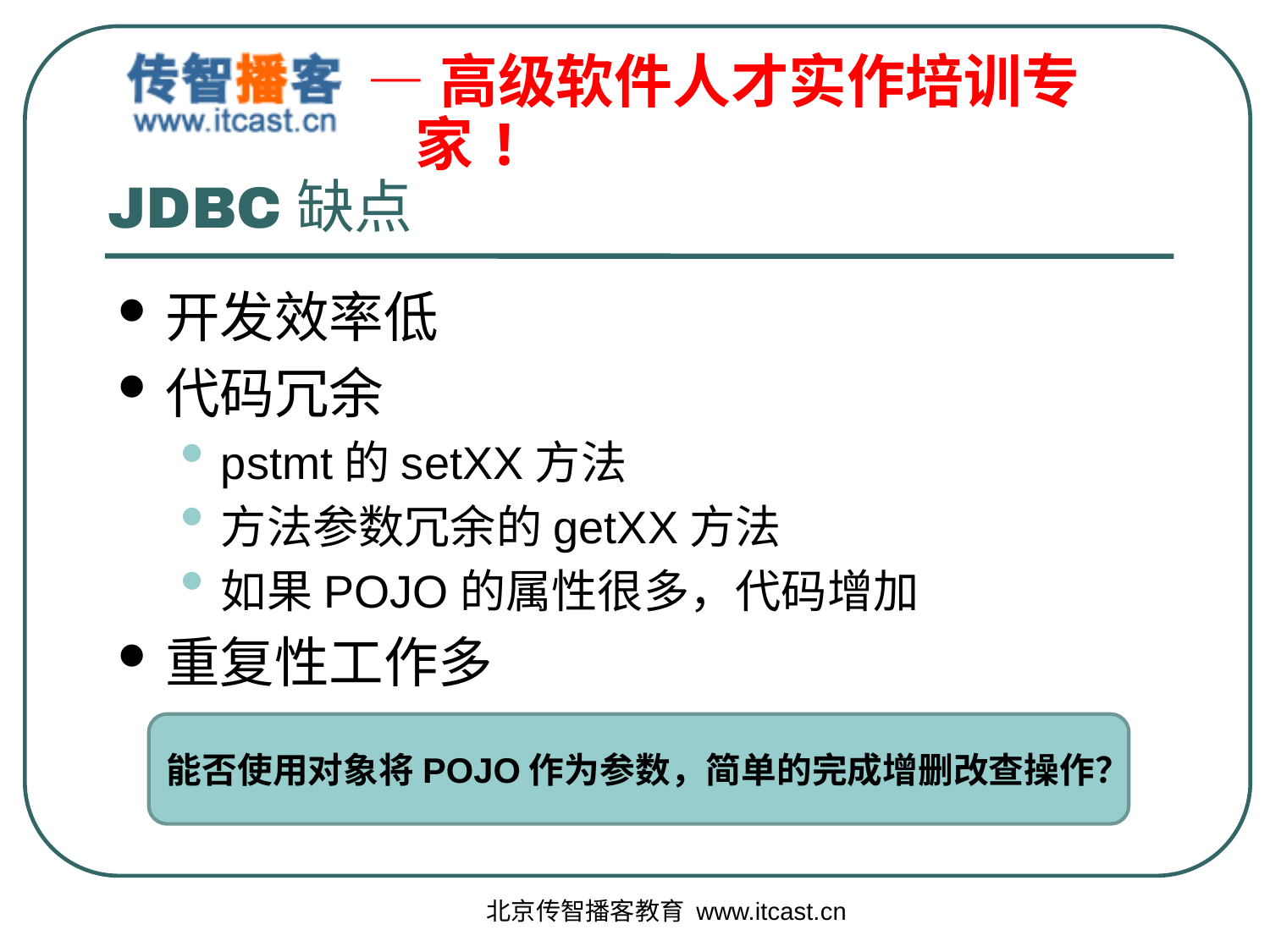

# JDBC缺点
开发效率低
代码冗余
pstmt的setXX方法
方法参数冗余的getXX方法
如果POJO的属性很多，代码增加
重复性工作多
能否使用对象将POJO作为参数，简单的完成增删改查操作？
北京传智播客教育 www.itcast.cn